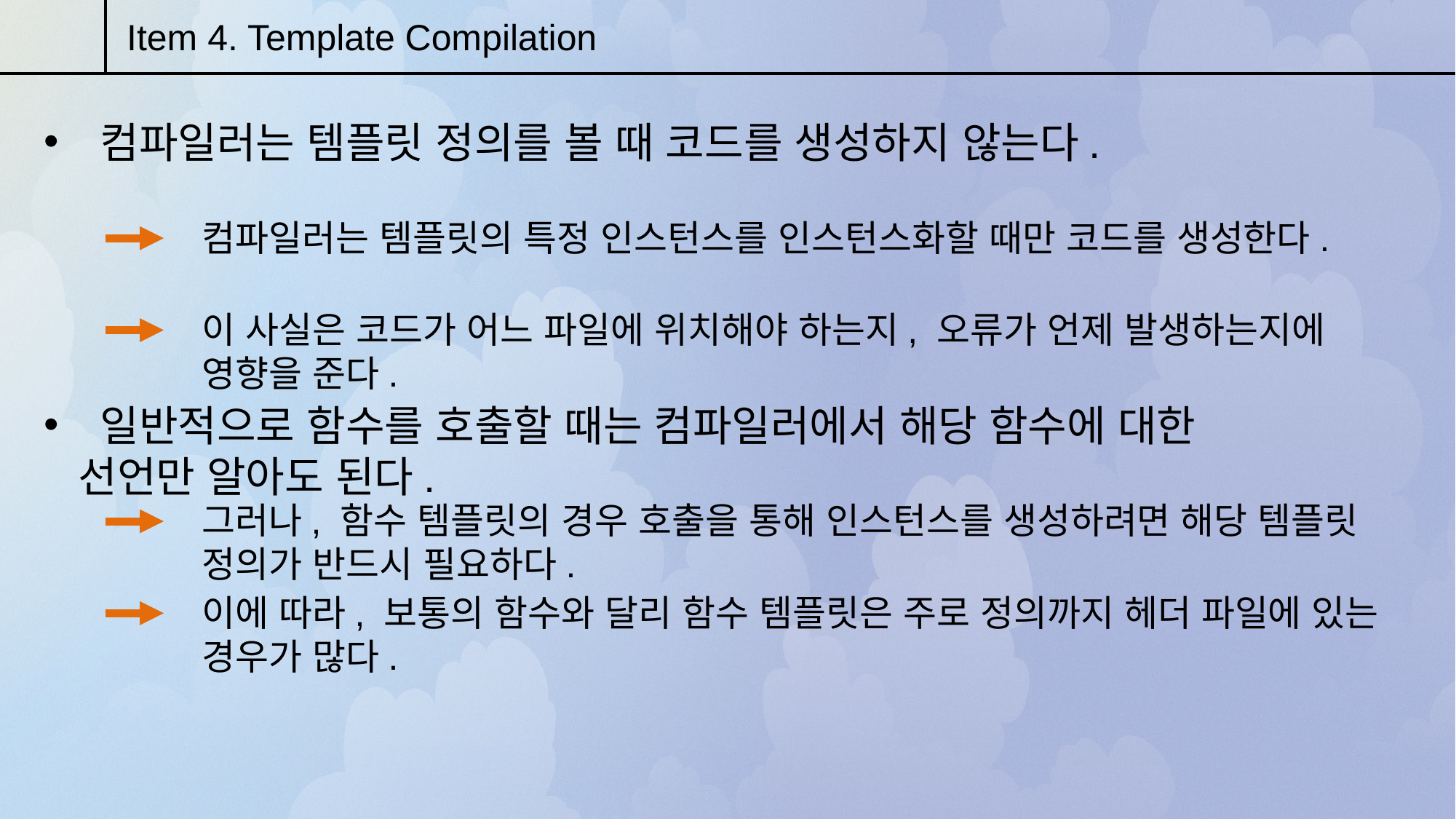

Item 4. Template Compilation
 컴파일러는 템플릿 정의를 볼 때 코드를 생성하지 않는다.
컴파일러는 템플릿의 특정 인스턴스를 인스턴스화할 때만 코드를 생성한다.
이 사실은 코드가 어느 파일에 위치해야 하는지, 오류가 언제 발생하는지에 영향을 준다.
 일반적으로 함수를 호출할 때는 컴파일러에서 해당 함수에 대한 선언만 알아도 된다.
그러나, 함수 템플릿의 경우 호출을 통해 인스턴스를 생성하려면 해당 템플릿 정의가 반드시 필요하다.
이에 따라, 보통의 함수와 달리 함수 템플릿은 주로 정의까지 헤더 파일에 있는 경우가 많다.